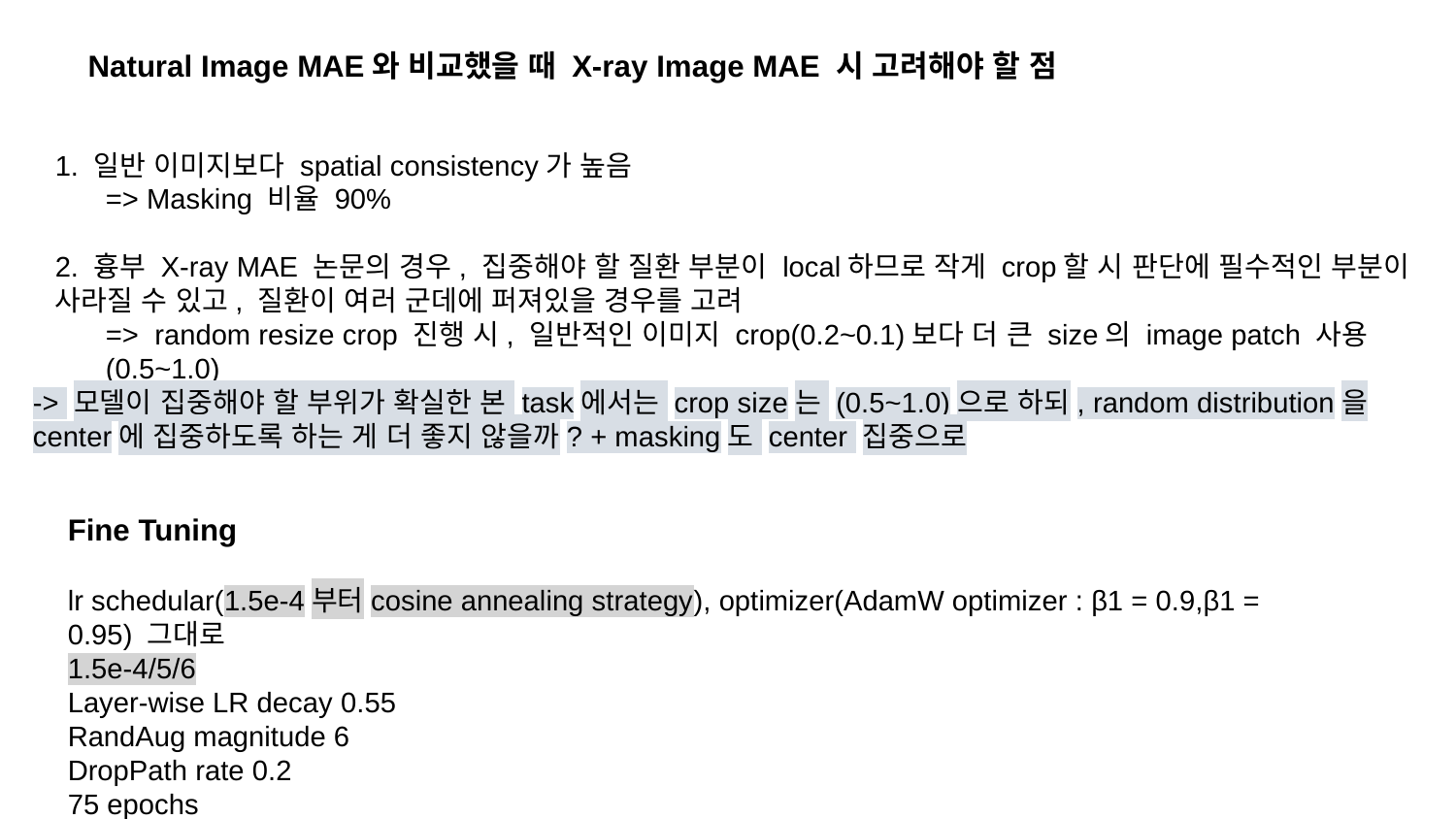

Natural Image MAE와 비교했을 때 X-ray Image MAE 시 고려해야 할 점
1. 일반 이미지보다 spatial consistency가 높음
=> Masking 비율 90%

2. 흉부 X-ray MAE 논문의 경우, 집중해야 할 질환 부분이 local하므로 작게 crop할 시 판단에 필수적인 부분이 사라질 수 있고, 질환이 여러 군데에 퍼져있을 경우를 고려
=>  random resize crop 진행 시, 일반적인 이미지 crop(0.2~0.1)보다 더 큰 size의 image patch 사용(0.5~1.0)
-> 모델이 집중해야 할 부위가 확실한 본 task에서는 crop size는 (0.5~1.0)으로 하되, random distribution을 center에 집중하도록 하는 게 더 좋지 않을까? + masking도 center 집중으로

Fine Tuning

lr schedular(1.5e-4부터cosine annealing strategy), optimizer(AdamW optimizer : β1 = 0.9,β1 = 0.95) 그대로
1.5e-4/5/6
Layer-wise LR decay 0.55
RandAug magnitude 6
DropPath rate 0.2
75 epochs